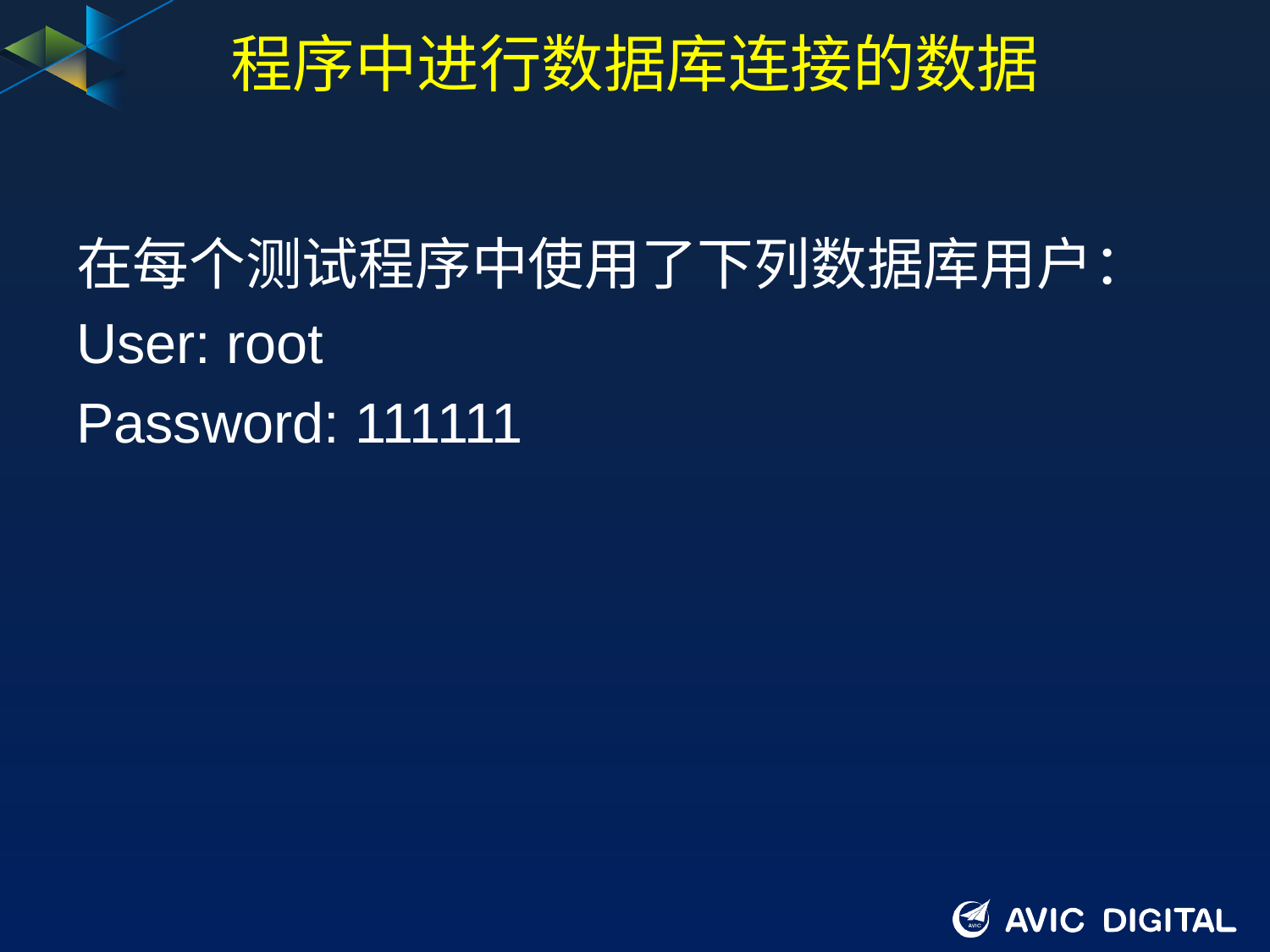

# 程序中进行数据库连接的数据
在每个测试程序中使用了下列数据库用户：
User: root
Password: 111111